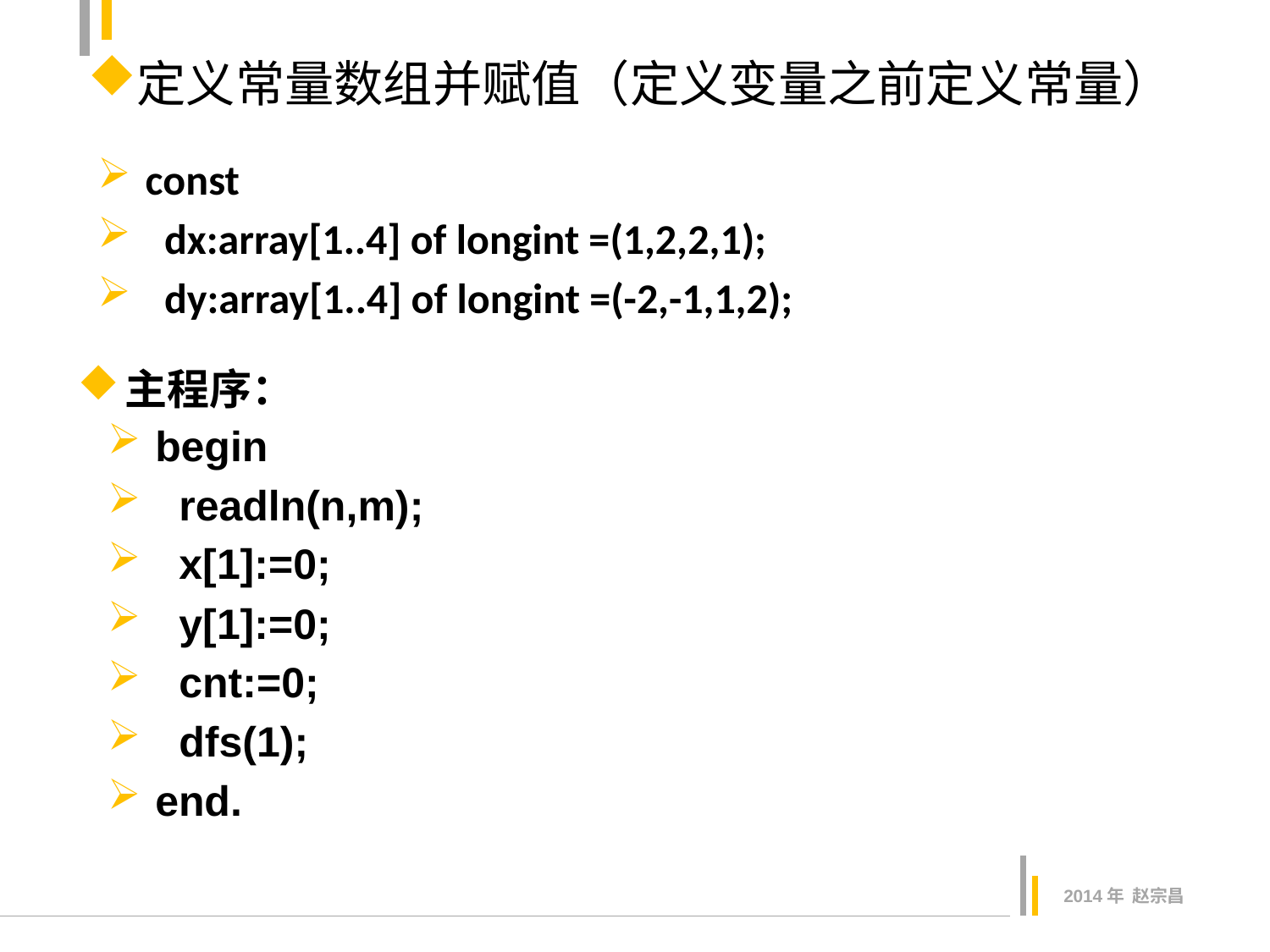

定义常量数组并赋值（定义变量之前定义常量）
const
  dx:array[1..4] of longint =(1,2,2,1);
  dy:array[1..4] of longint =(-2,-1,1,2);

主程序：
begin
  readln(n,m);
  x[1]:=0;
  y[1]:=0;
  cnt:=0;
  dfs(1);
end.